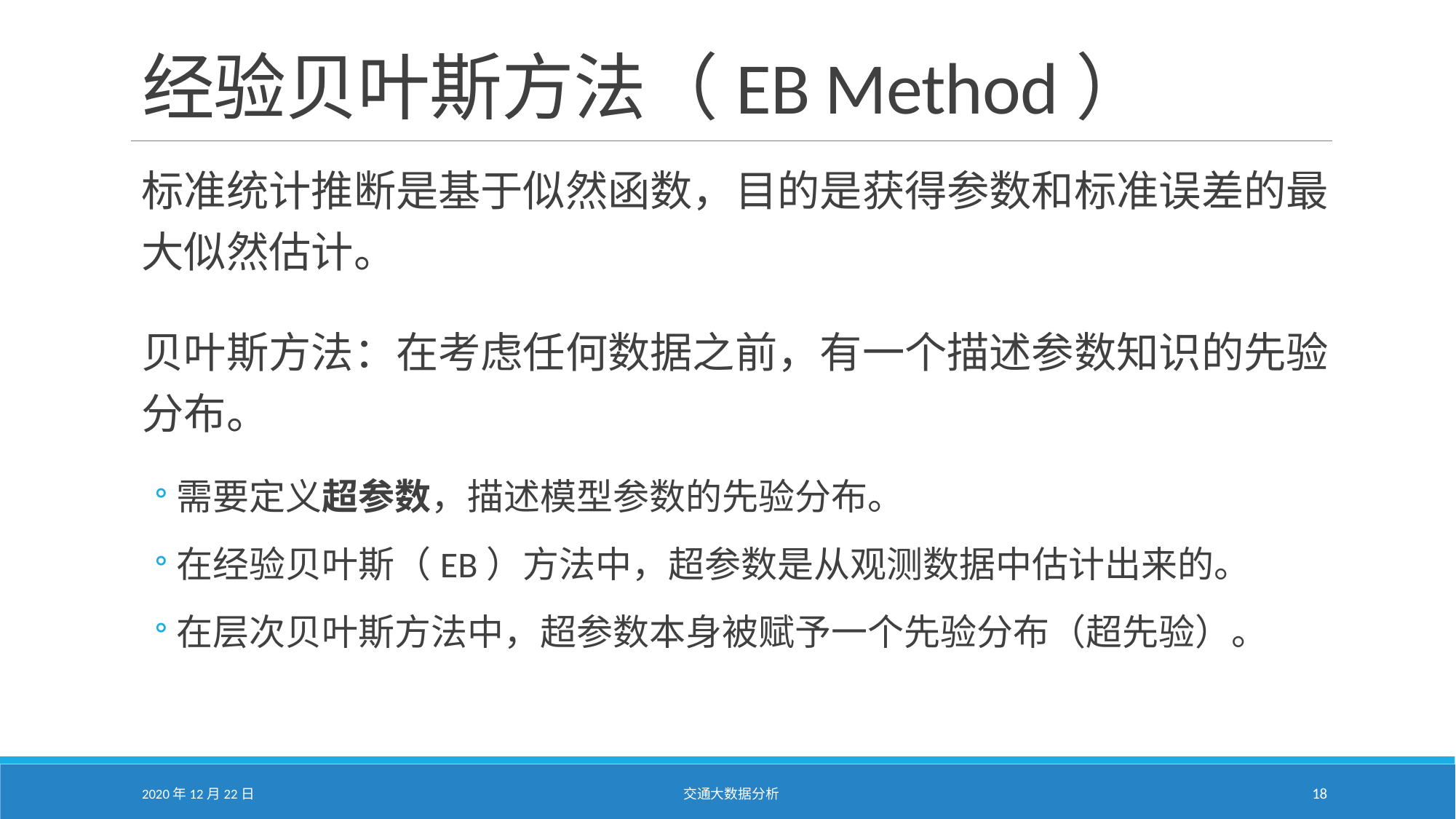

# 经验贝叶斯方法（EB Method）
标准统计推断是基于似然函数，目的是获得参数和标准误差的最大似然估计。
贝叶斯方法：在考虑任何数据之前，有一个描述参数知识的先验分布。
需要定义超参数，描述模型参数的先验分布。
在经验贝叶斯（EB）方法中，超参数是从观测数据中估计出来的。
在层次贝叶斯方法中，超参数本身被赋予一个先验分布（超先验）。
2020年12月22日
交通大数据分析
18